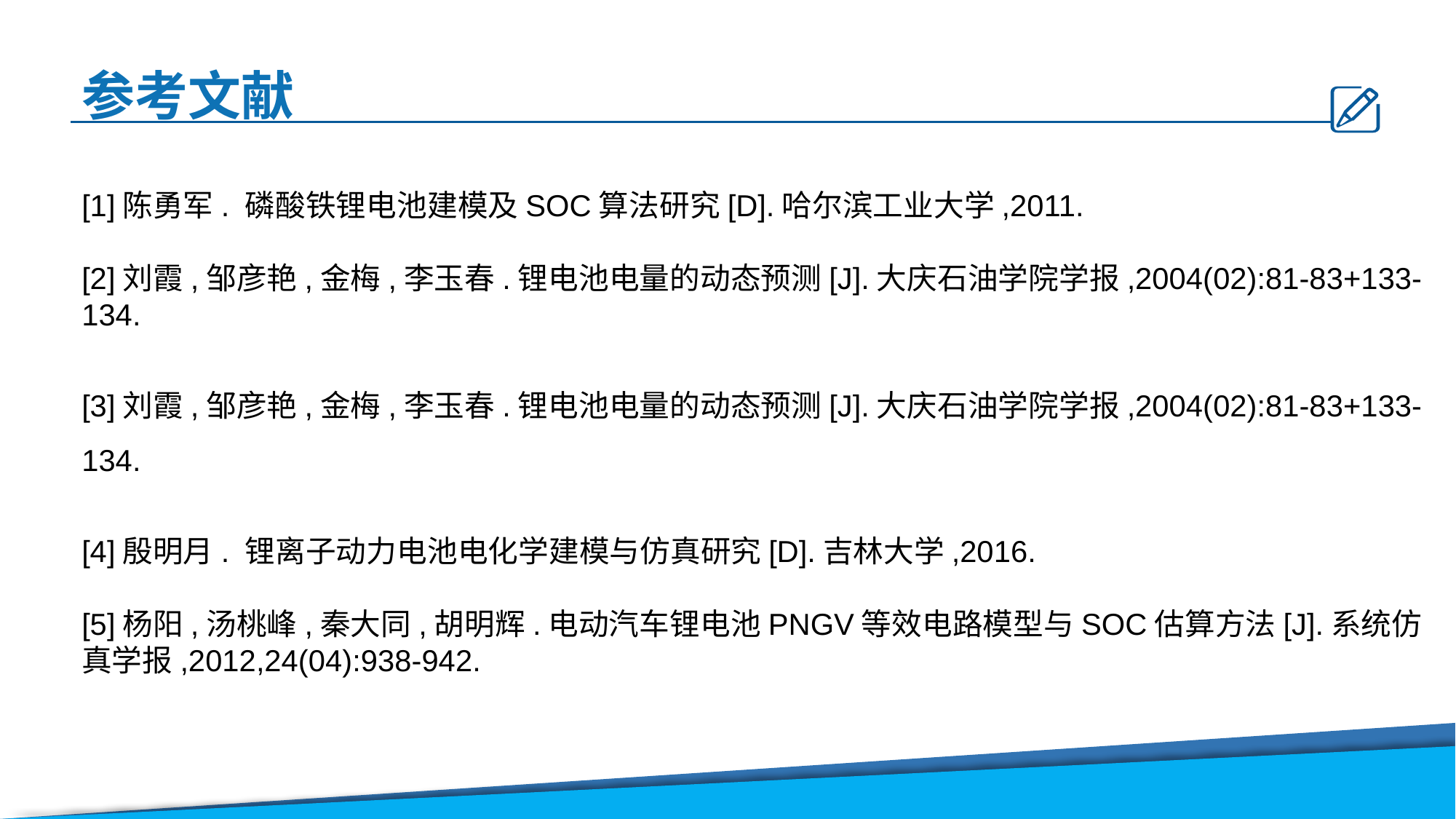

参考文献

[1]陈勇军. 磷酸铁锂电池建模及SOC算法研究[D].哈尔滨工业大学,2011.

[2]刘霞,邹彦艳,金梅,李玉春.锂电池电量的动态预测[J].大庆石油学院学报,2004(02):81-83+133-134.

[3]刘霞,邹彦艳,金梅,李玉春.锂电池电量的动态预测[J].大庆石油学院学报,2004(02):81-83+133-134.

[4]殷明月. 锂离子动力电池电化学建模与仿真研究[D].吉林大学,2016.

[5]杨阳,汤桃峰,秦大同,胡明辉.电动汽车锂电池PNGV等效电路模型与SOC估算方法[J].系统仿真学报,2012,24(04):938-942.